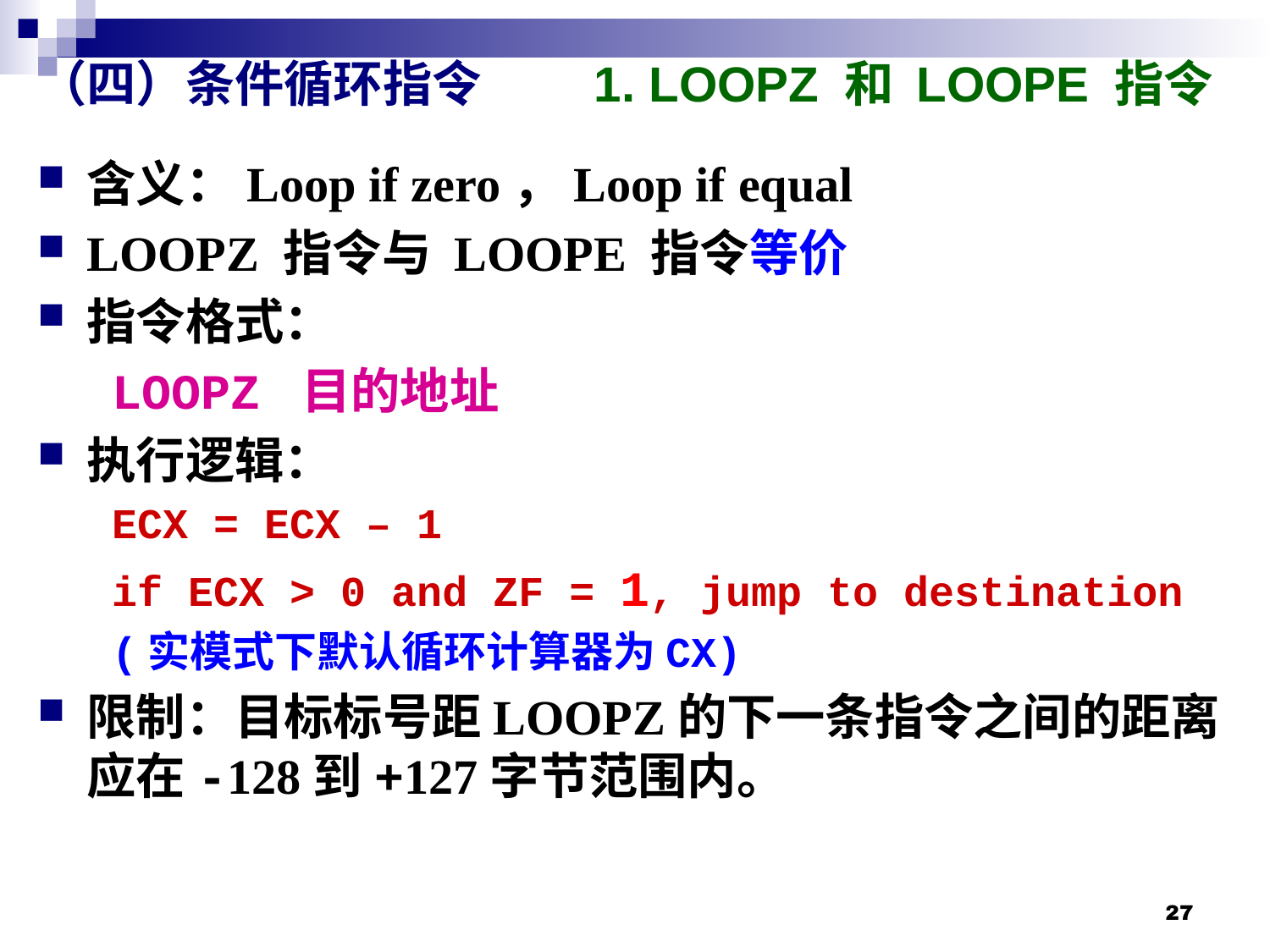

# （四）条件循环指令         1. LOOPZ 和 LOOPE 指令
含义：Loop if zero，Loop if equal
LOOPZ 指令与 LOOPE 指令等价
指令格式：
LOOPZ 目的地址
执行逻辑：
ECX = ECX – 1
if ECX > 0 and ZF = 1, jump to destination
(实模式下默认循环计算器为CX)
限制：目标标号距LOOPZ的下一条指令之间的距离应在-128到+127字节范围内。
27